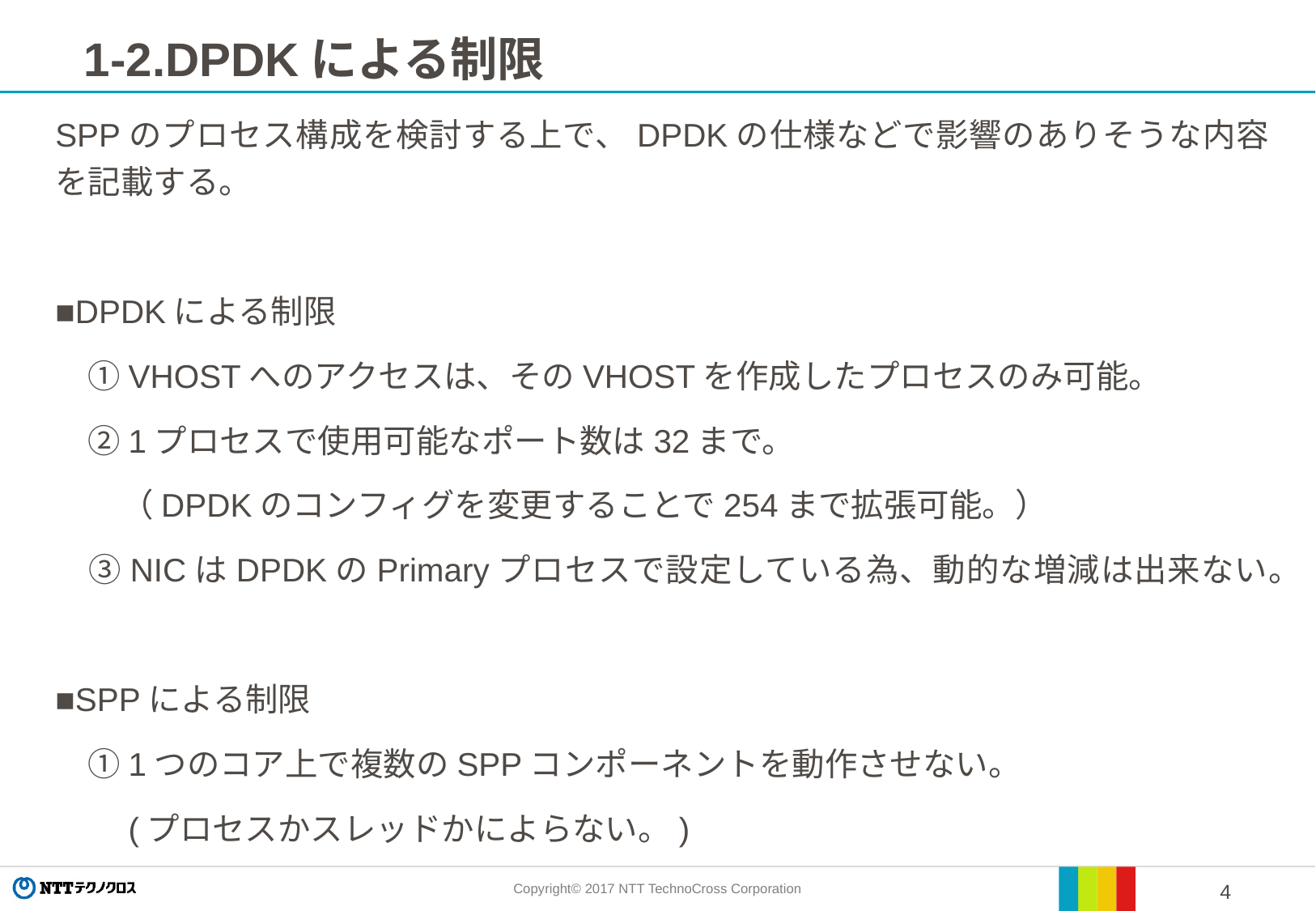

# 1-2.DPDKによる制限
SPPのプロセス構成を検討する上で、DPDKの仕様などで影響のありそうな内容を記載する。

■DPDKによる制限
　①VHOSTへのアクセスは、そのVHOSTを作成したプロセスのみ可能。
　②1プロセスで使用可能なポート数は32まで。
　　（DPDKのコンフィグを変更することで254まで拡張可能。）
　③NICはDPDKのPrimaryプロセスで設定している為、動的な増減は出来ない。

■SPPによる制限
　①1つのコア上で複数のSPPコンポーネントを動作させない。
　　(プロセスかスレッドかによらない。)